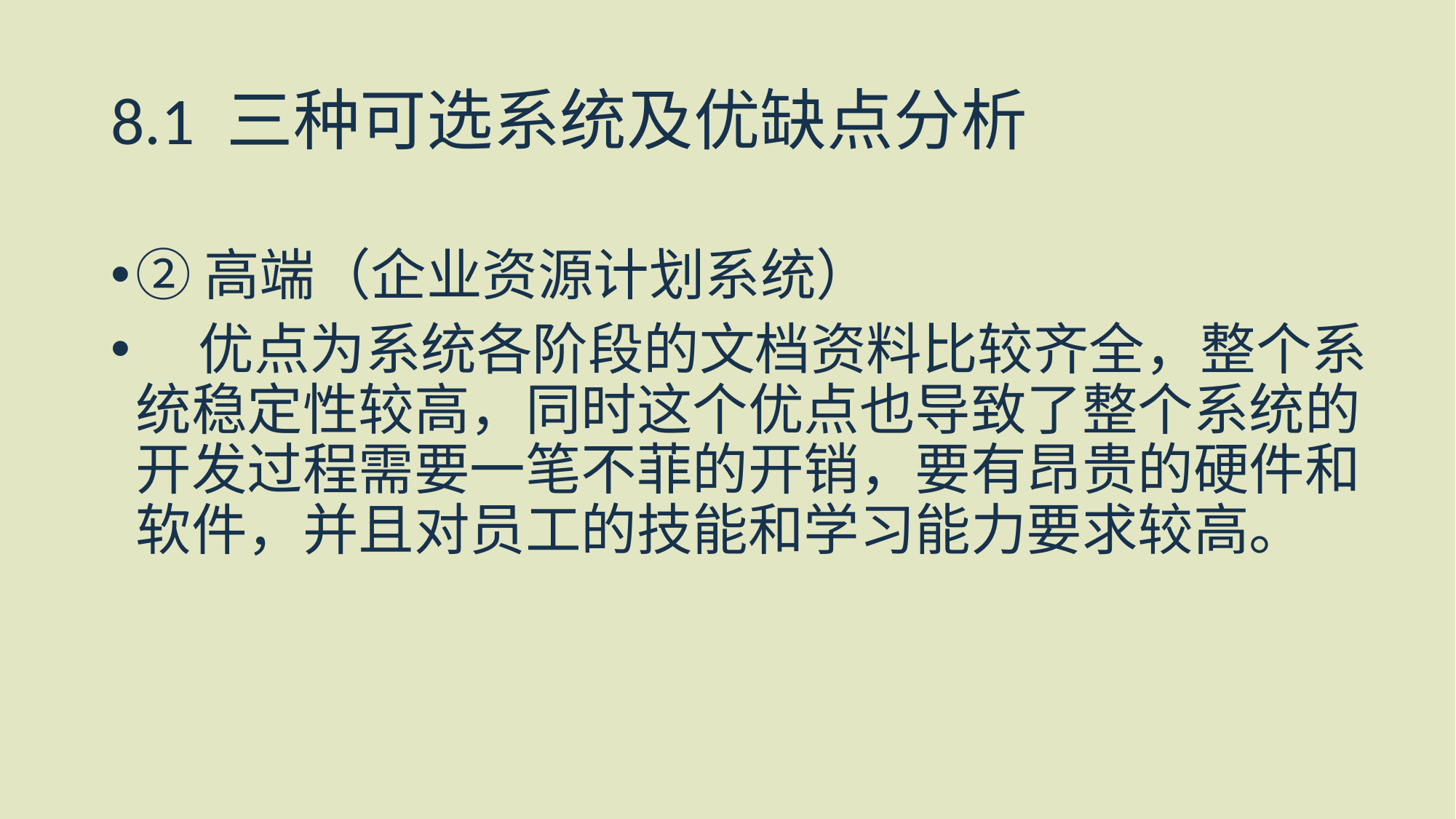

# 8.1 三种可选系统及优缺点分析

②高端（企业资源计划系统）
    优点为系统各阶段的文档资料比较齐全，整个系统稳定性较高，同时这个优点也导致了整个系统的开发过程需要一笔不菲的开销，要有昂贵的硬件和软件，并且对员工的技能和学习能力要求较高。